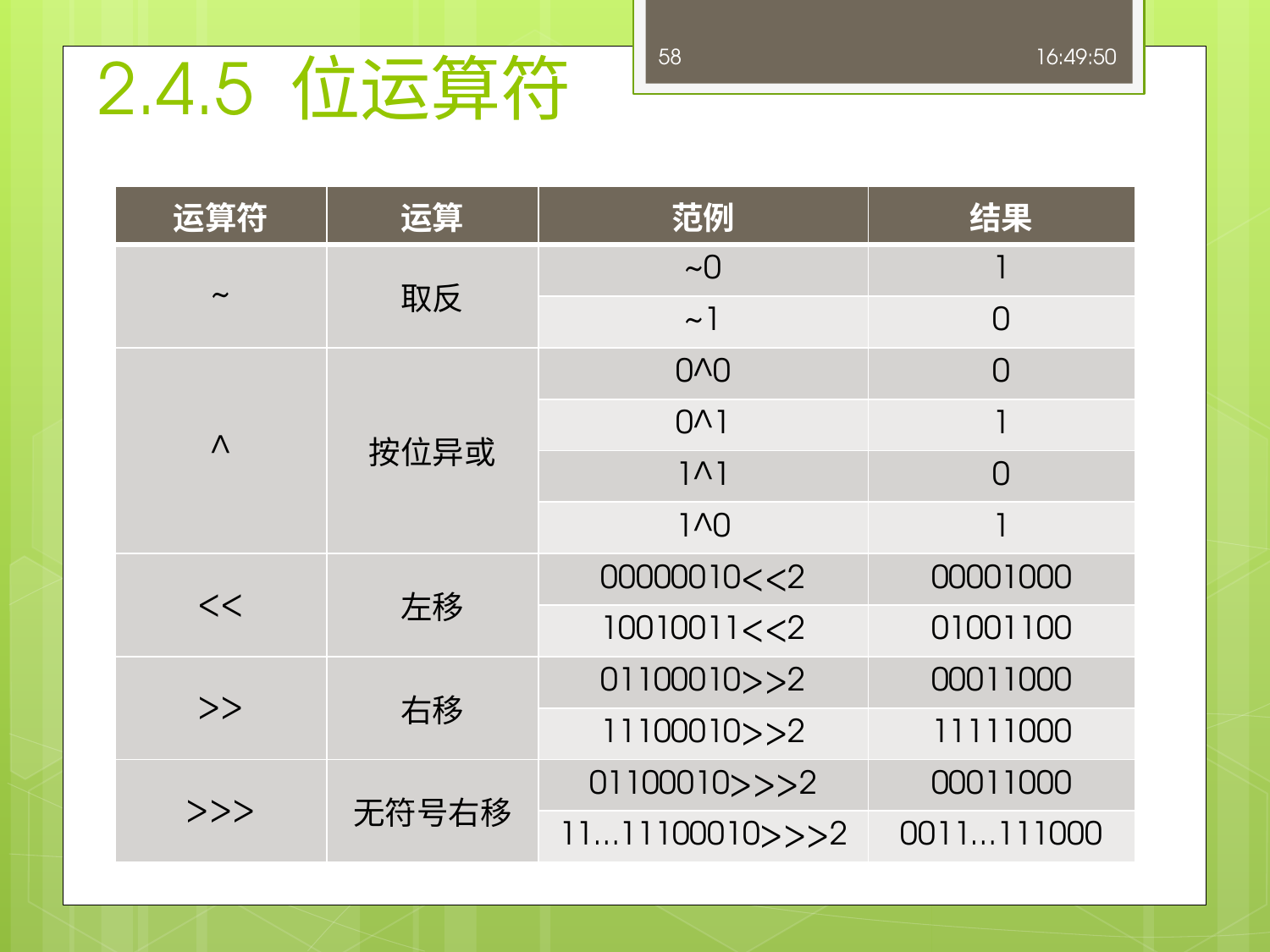

2.4.5 位运算符
58
16:49:50
| 运算符 | 运算 | 范例 | 结果 |
| --- | --- | --- | --- |
| ~ | 取反 | ~0 | 1 |
|  |  | ~1 | 0 |
| ^ | 按位异或 | 0^0 | 0 |
|  |  | 0^1 | 1 |
|  |  | 1^1 | 0 |
|  |  | 1^0 | 1 |
| << | 左移 | 00000010<<2 | 00001000 |
|  |  | 10010011<<2 | 01001100 |
| >> | 右移 | 01100010>>2 | 00011000 |
|  |  | 11100010>>2 | 11111000 |
| >>> | 无符号右移 | 01100010>>>2 | 00011000 |
|  |  | 11…11100010>>>2 | 0011…111000 |